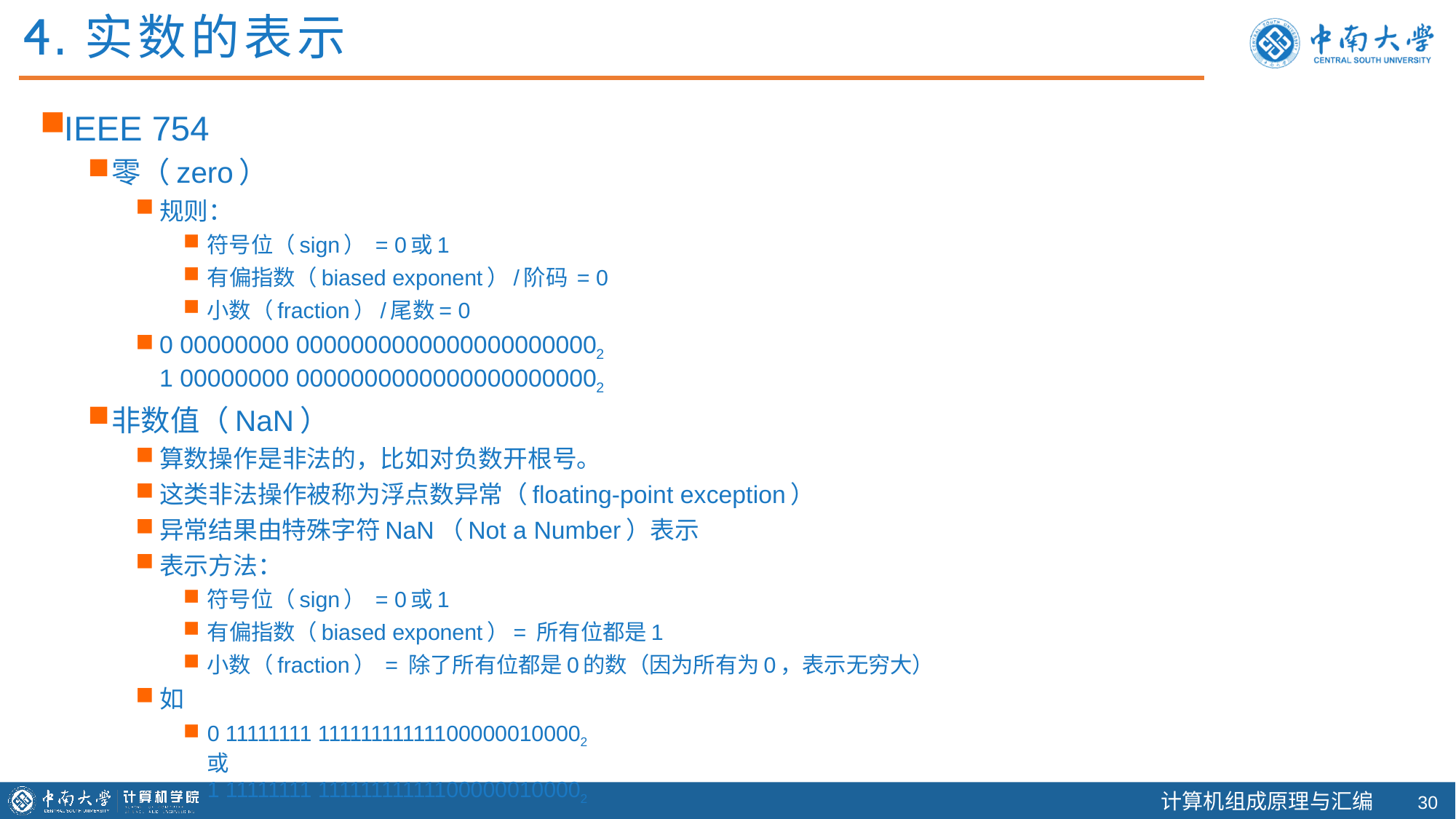

4.实数的表示
IEEE 754
零（zero）
规则：
符号位（sign） = 0或1
有偏指数（biased exponent）/阶码 = 0
小数（fraction）/尾数= 0
0 00000000 00000000000000000000002
1 00000000 00000000000000000000002
非数值（NaN）
算数操作是非法的，比如对负数开根号。
这类非法操作被称为浮点数异常（floating-point exception）
异常结果由特殊字符NaN（Not a Number）表示
表示方法：
符号位（sign） = 0或1
有偏指数（biased exponent）= 所有位都是1
小数（fraction） = 除了所有位都是0的数（因为所有为0，表示无穷大）
如
0 11111111 111111111111000000100002
或
1 11111111 111111111111000000100002

30